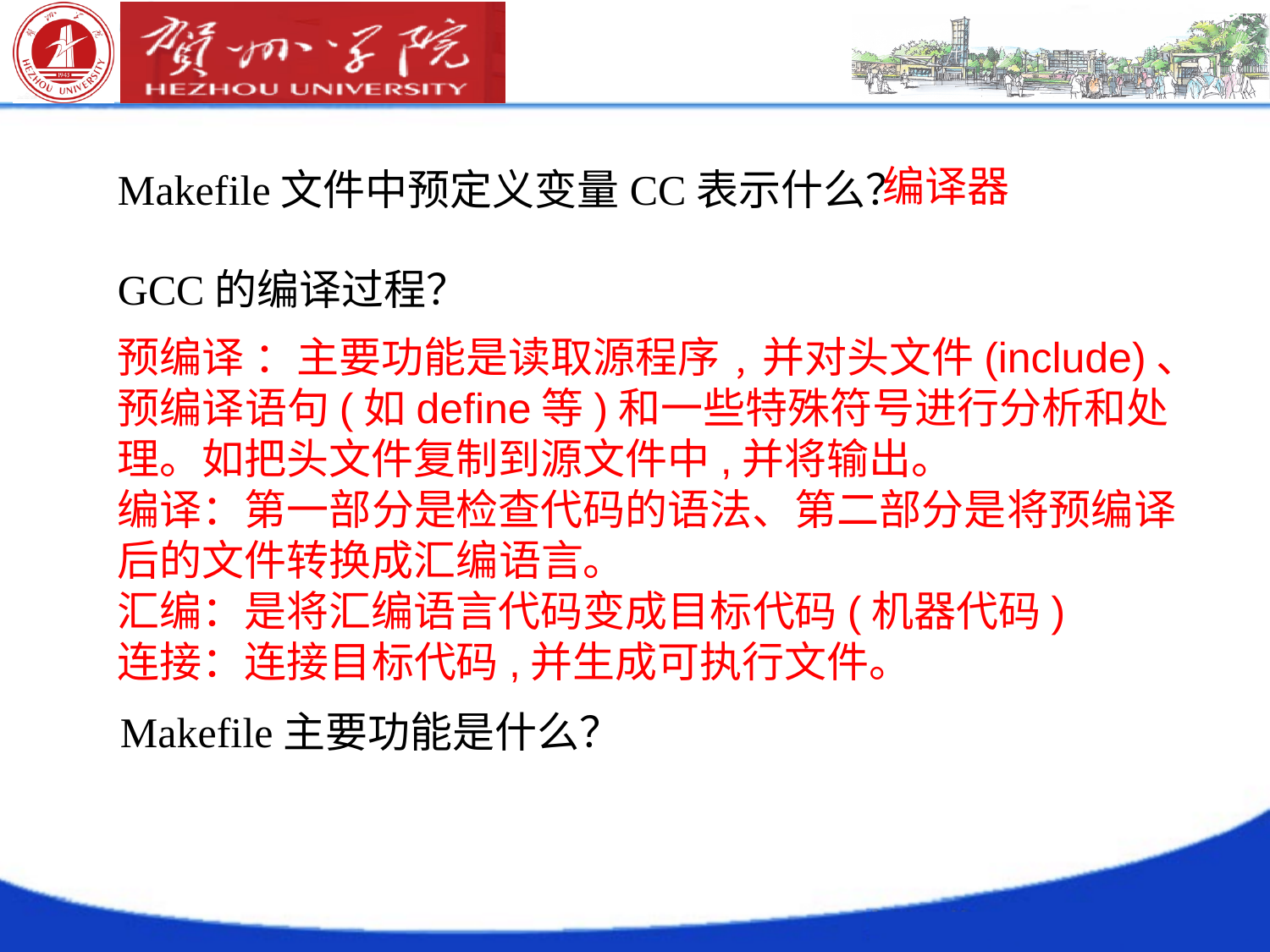

编译器
Makefile文件中预定义变量CC表示什么？
GCC的编译过程？
预编译 ：主要功能是读取源程序﹐并对头文件(include)、预编译语句(如define等)和一些特殊符号进行分析和处理。如把头文件复制到源文件中,并将输出。
编译：第一部分是检查代码的语法、第二部分是将预编译后的文件转换成汇编语言。
汇编：是将汇编语言代码变成目标代码(机器代码)
连接：连接目标代码,并生成可执行文件。
Makefile主要功能是什么？